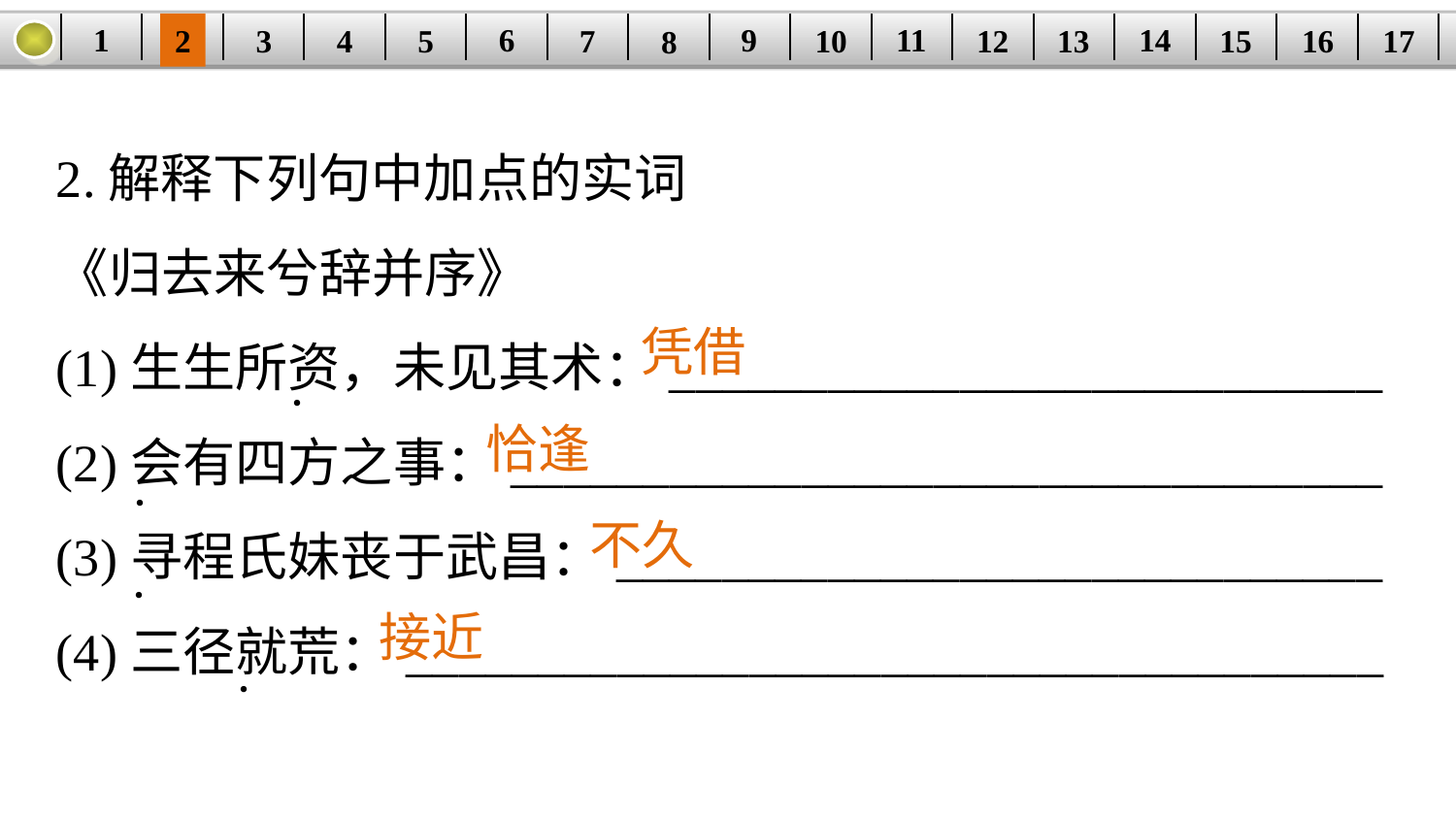

14
1
11
9
6
3
15
12
5
2
16
13
10
|  |  |  |  |  |  |  |  |  |  |  |  |  |  |  |  |  |
| --- | --- | --- | --- | --- | --- | --- | --- | --- | --- | --- | --- | --- | --- | --- | --- | --- |
7
4
17
8

2.解释下列句中加点的实词
《归去来兮辞并序》
(1)生生所资，未见其术：___________________________
(2)会有四方之事：_________________________________
(3)寻程氏妹丧于武昌：_____________________________
(4)三径就荒：_____________________________________
凭借
·
恰逢
·
不久
·
接近
·